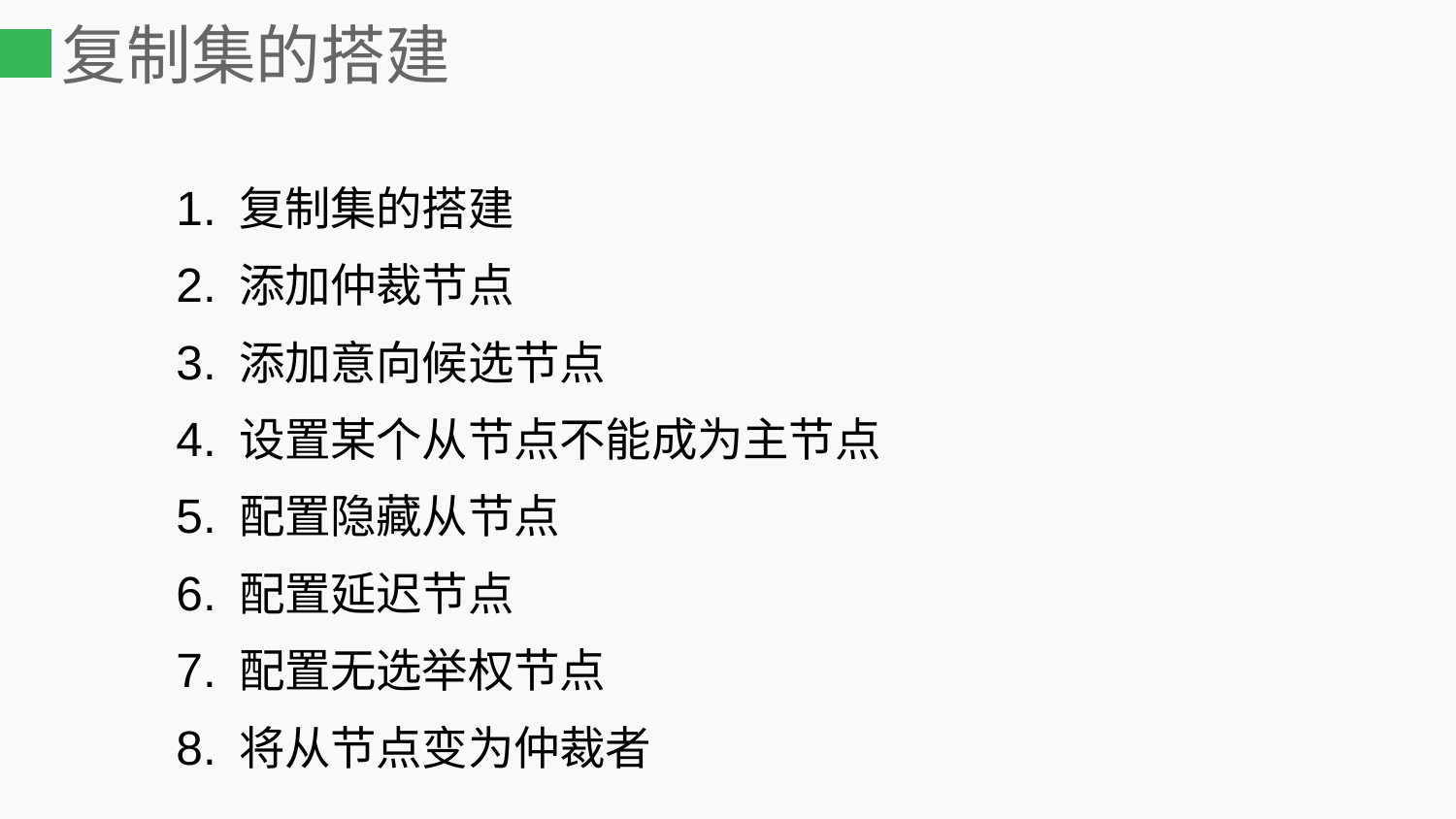

# 复制集的搭建
复制集的搭建
添加仲裁节点
添加意向候选节点
设置某个从节点不能成为主节点
配置隐藏从节点
配置延迟节点
配置无选举权节点
将从节点变为仲裁者